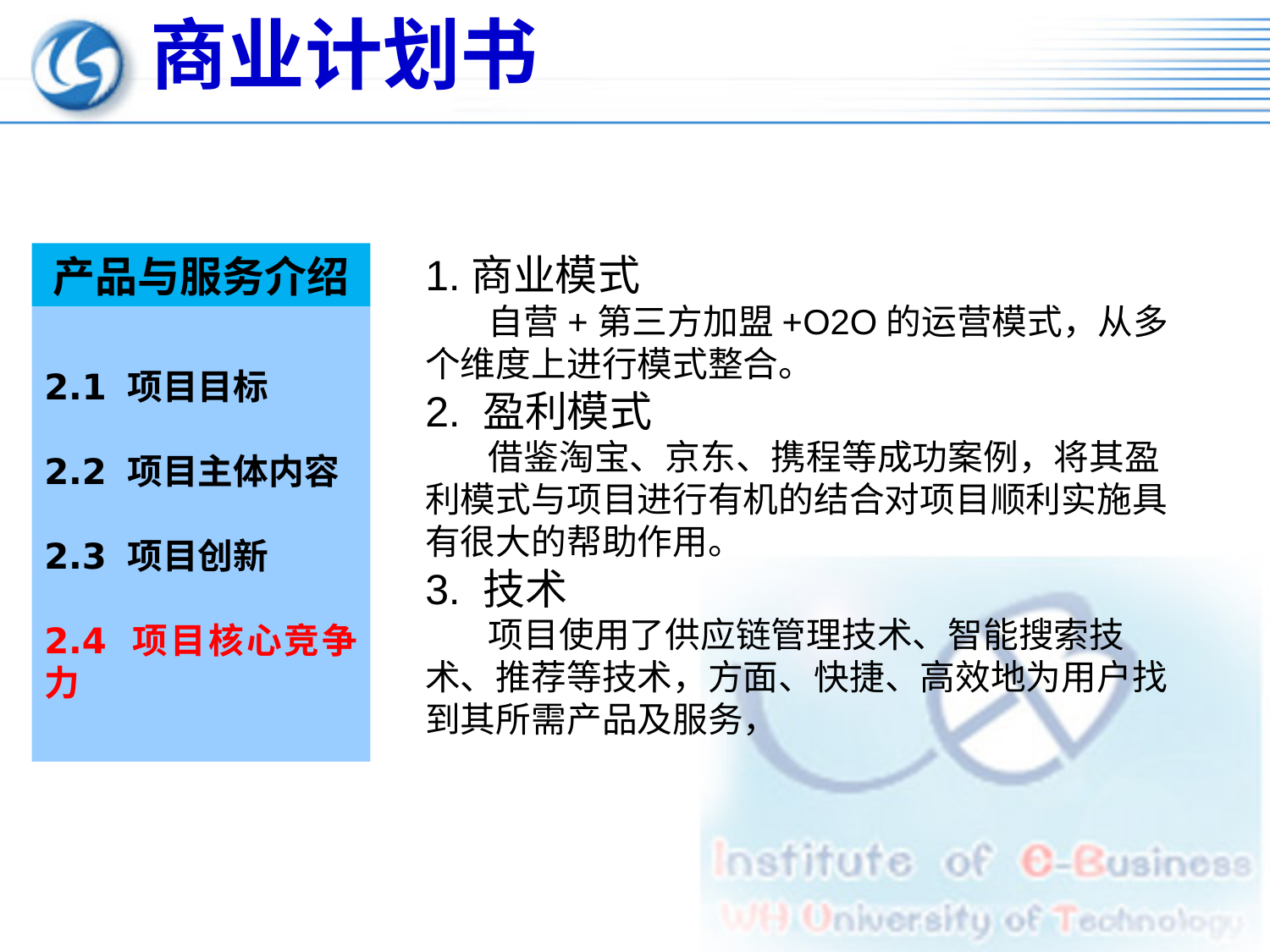

商业计划书
1.商业模式
       自营+第三方加盟+O2O的运营模式，从多个维度上进行模式整合。
2. 盈利模式
       借鉴淘宝、京东、携程等成功案例，将其盈利模式与项目进行有机的结合对项目顺利实施具有很大的帮助作用。
3. 技术
       项目使用了供应链管理技术、智能搜索技术、推荐等技术，方面、快捷、高效地为用户找到其所需产品及服务，
产品与服务介绍
2.1 项目目标

2.2 项目主体内容

2.3 项目创新

2.4 项目核心竞争力